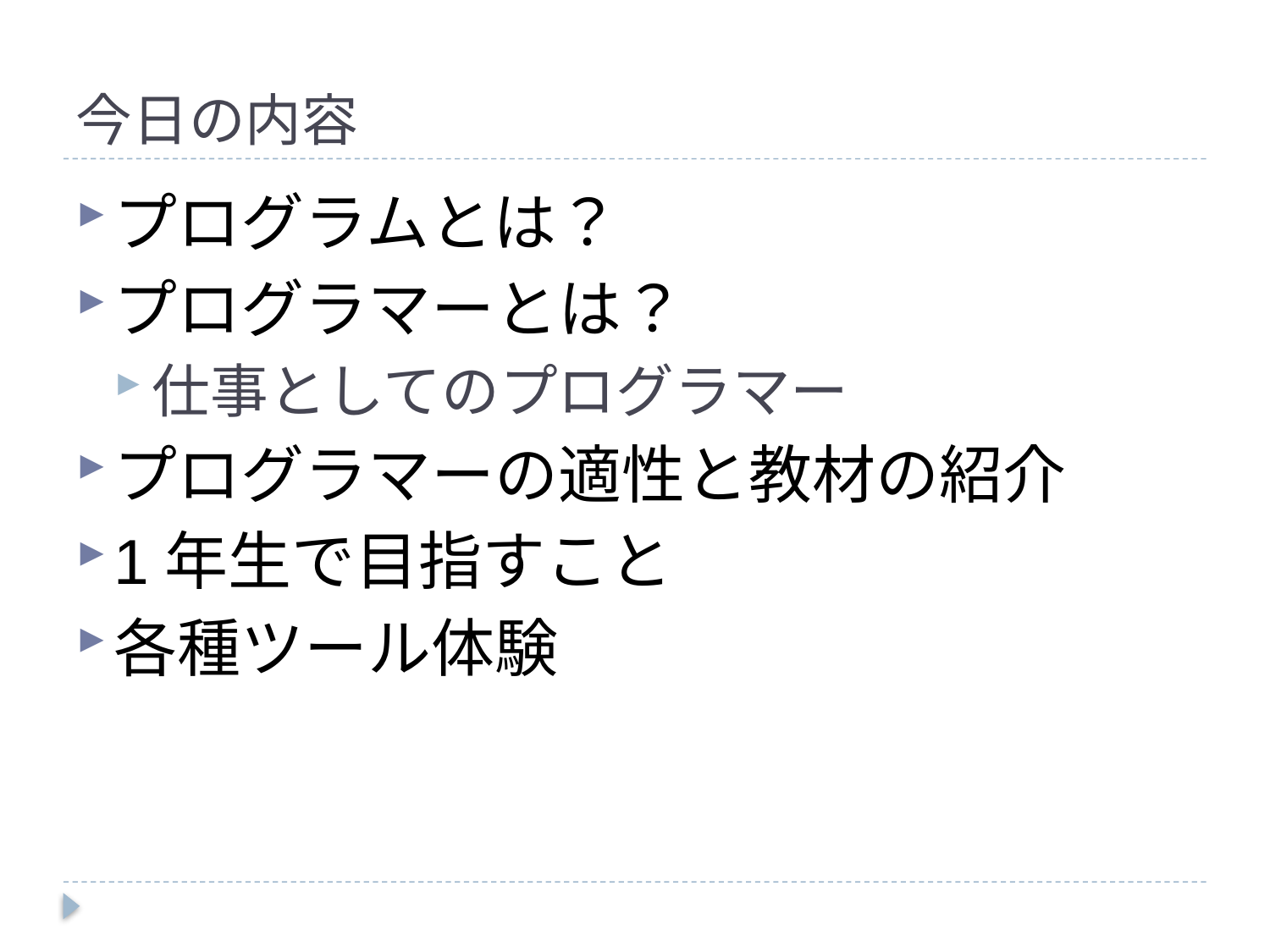

# 今日の内容
プログラムとは？
プログラマーとは？
仕事としてのプログラマー
プログラマーの適性と教材の紹介
1年生で目指すこと
各種ツール体験